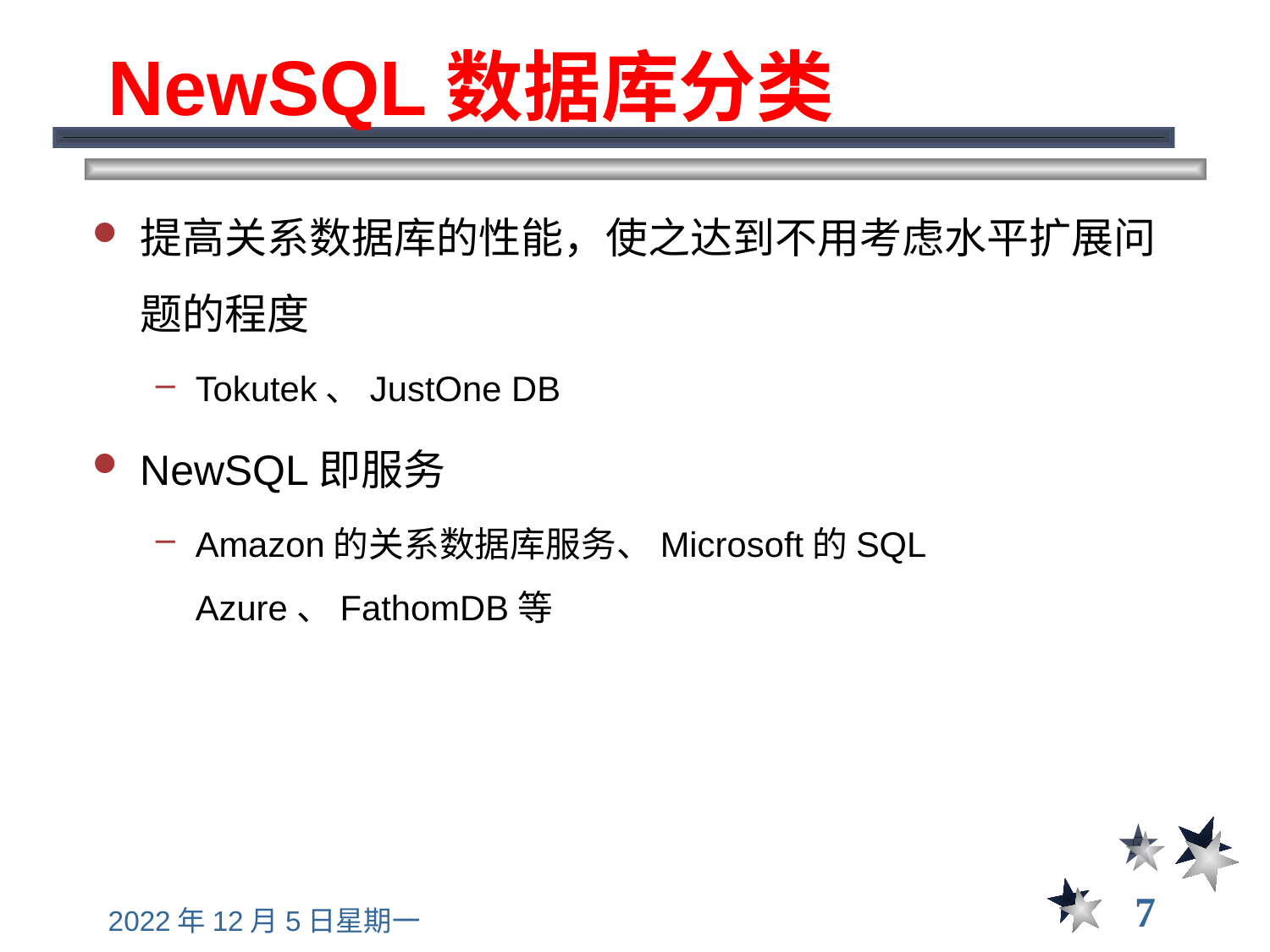

# NewSQL数据库分类
提高关系数据库的性能，使之达到不用考虑水平扩展问题的程度
Tokutek、JustOne DB
NewSQL即服务
Amazon的关系数据库服务、Microsoft的SQL Azure、FathomDB等
7
2022年12月5日星期一
大数据管理----前言